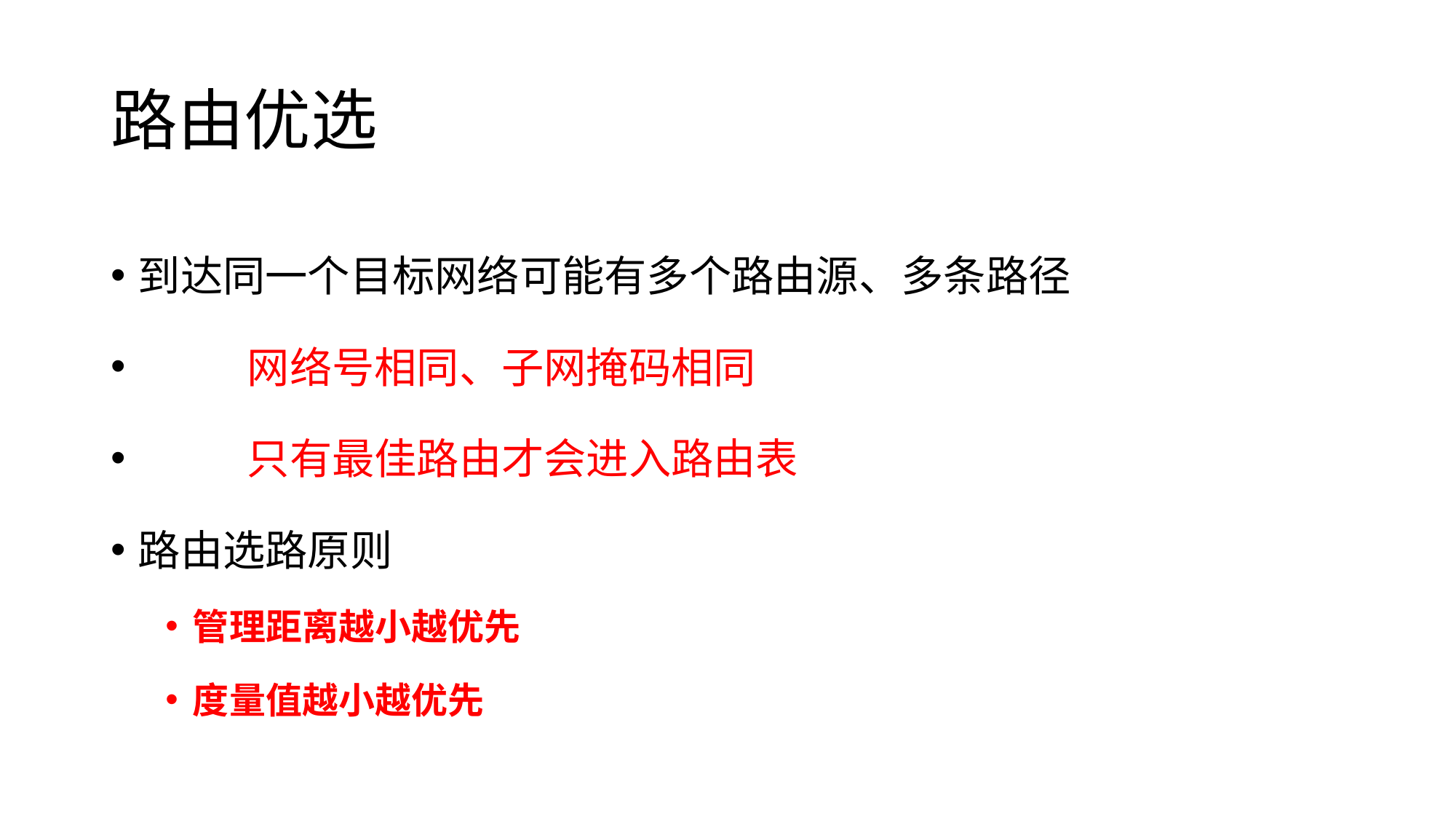

# 路由优选
到达同一个目标网络可能有多个路由源、多条路径
	网络号相同、子网掩码相同
	只有最佳路由才会进入路由表
路由选路原则
管理距离越小越优先
度量值越小越优先